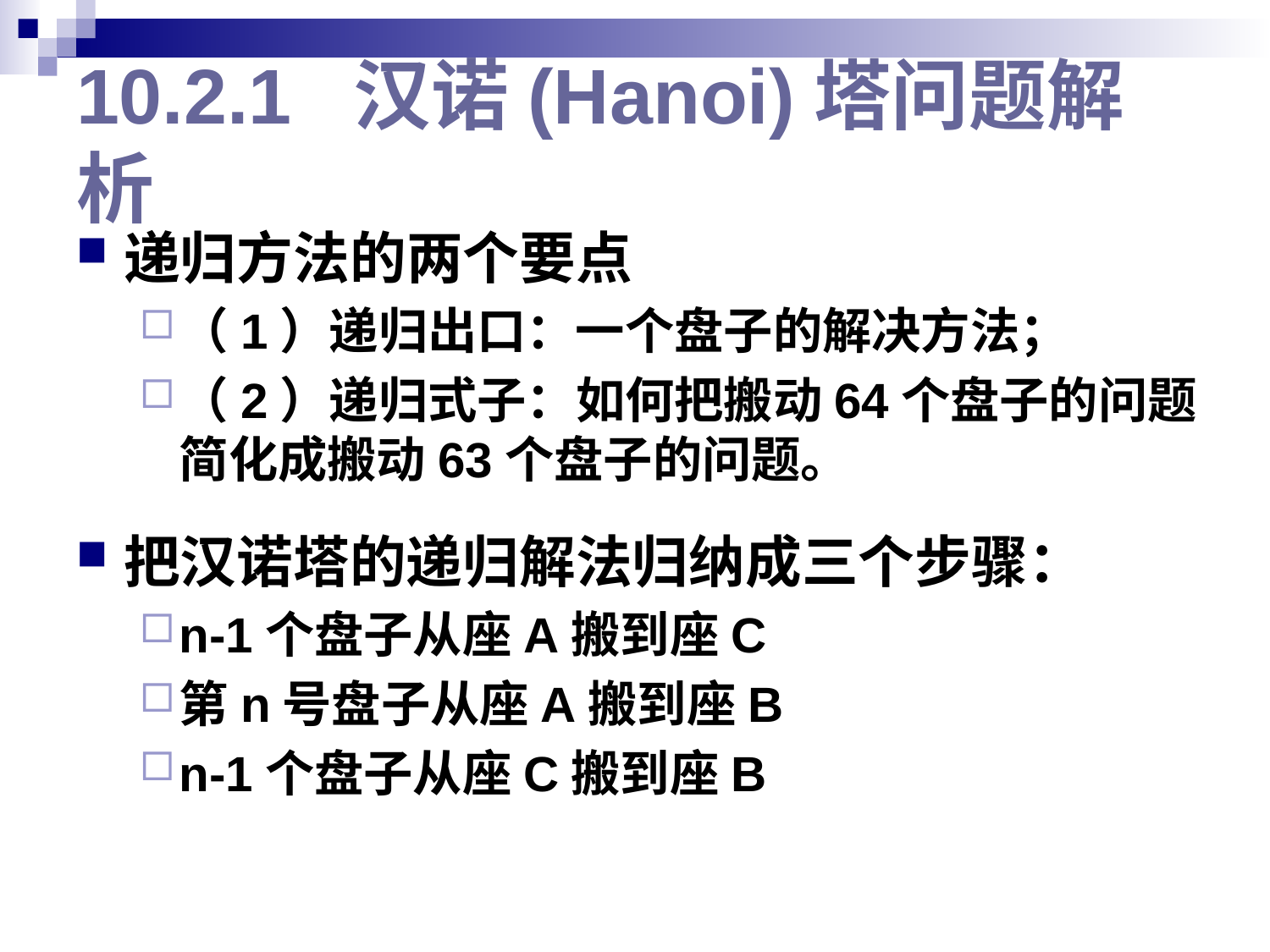

# 10.2.1  汉诺(Hanoi)塔问题解析
递归方法的两个要点
（1）递归出口：一个盘子的解决方法；
（2）递归式子：如何把搬动64个盘子的问题简化成搬动63个盘子的问题。
把汉诺塔的递归解法归纳成三个步骤：
n-1个盘子从座A搬到座C
第n号盘子从座A搬到座B
n-1个盘子从座C搬到座B